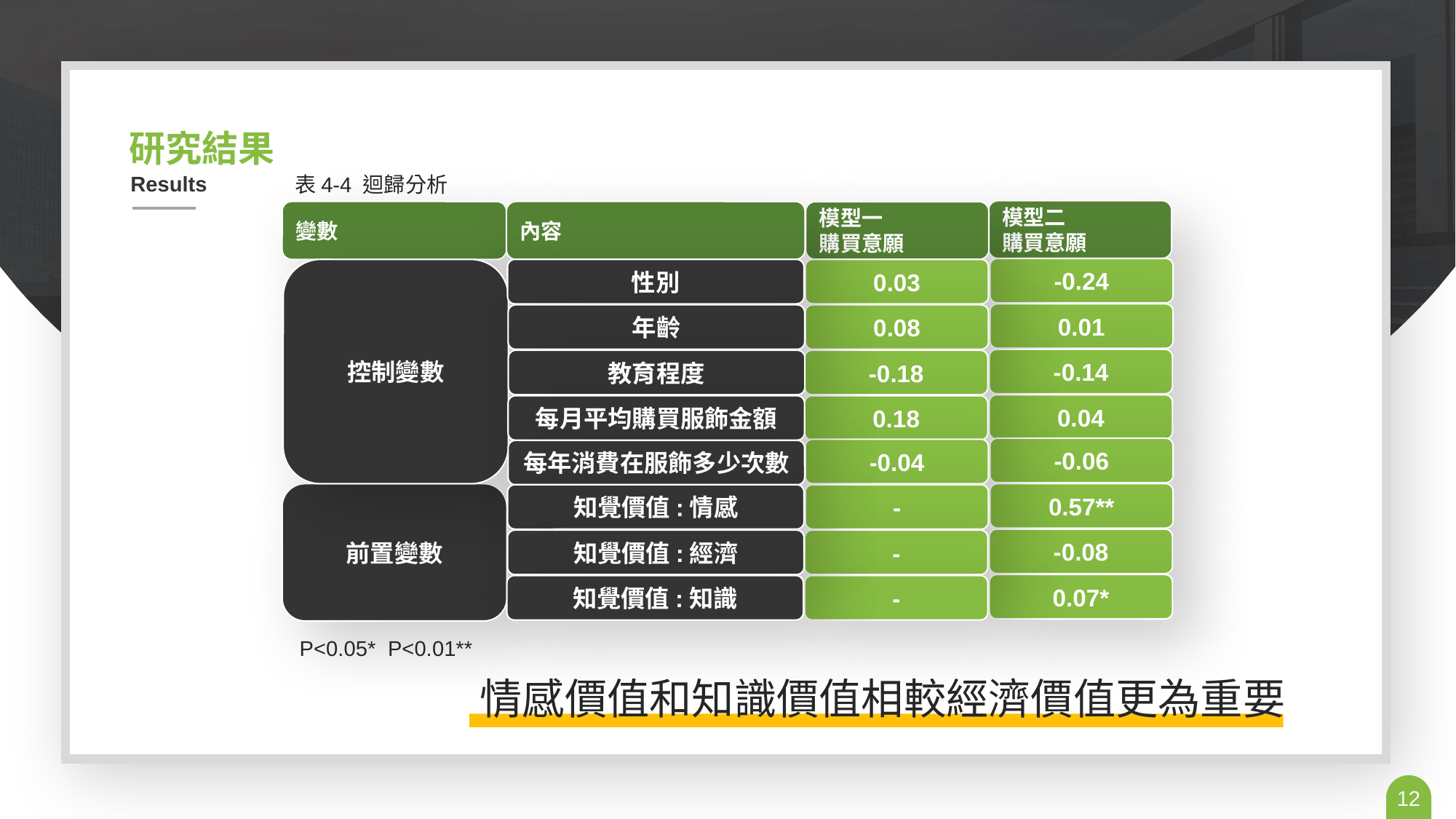

研究結果
Results
表4-4 迴歸分析
模型二
購買意願
模型一
購買意願
-0.24
0.03
0.01
0.08
-0.14
-0.18
0.04
0.18
-0.06
-0.04
0.57**
-
-0.08
-
0.07*
-
變數
內容
性別
控制變數
年齡
教育程度
每月平均購買服飾金額
每年消費在服飾多少次數
前置變數
知覺價值:情感
知覺價值:經濟
知覺價值:知識
P<0.05*  P<0.01**
情感價值和知識價值相較經濟價值更為重要